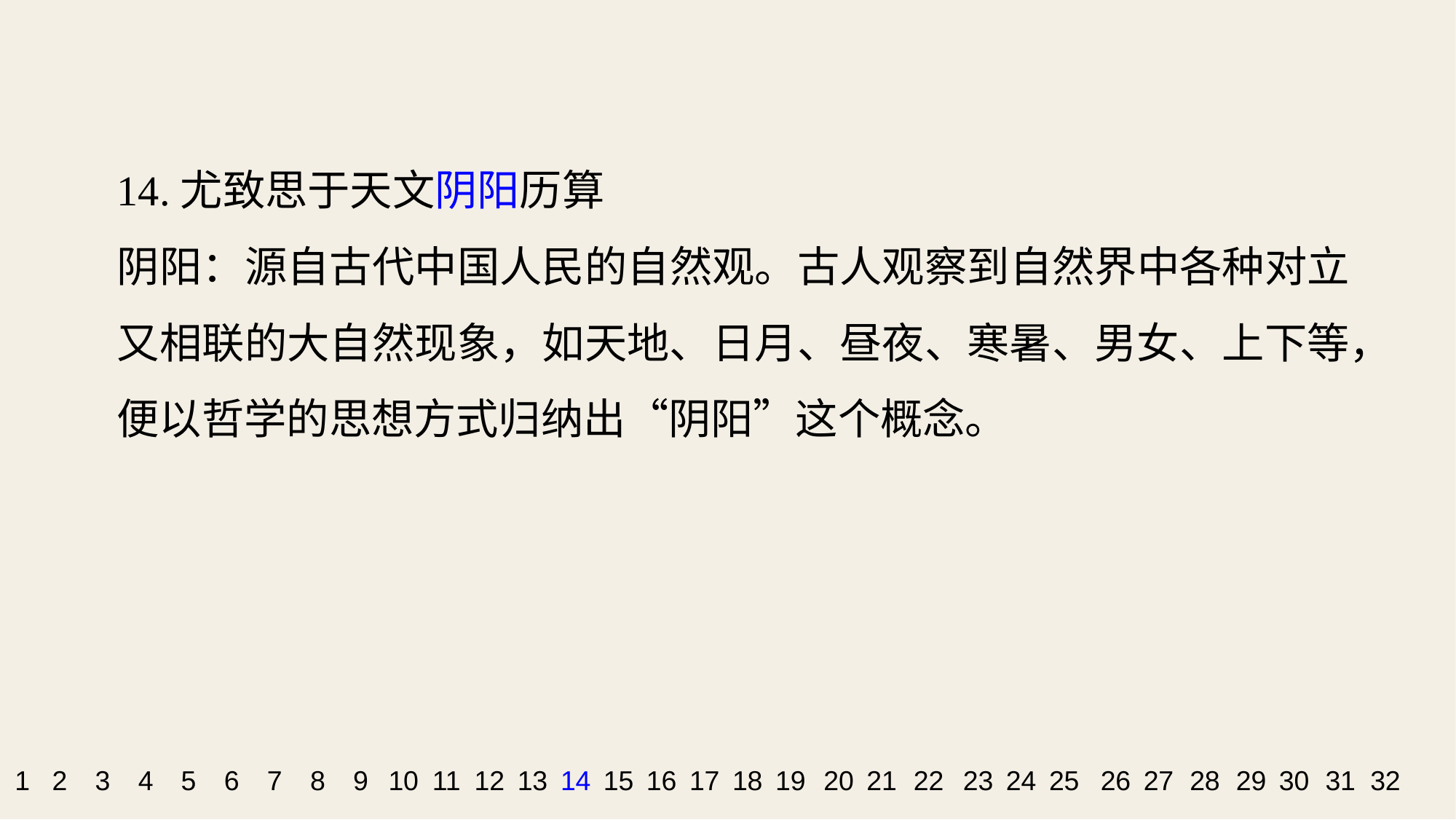

14.尤致思于天文阴阳历算
阴阳：源自古代中国人民的自然观。古人观察到自然界中各种对立又相联的大自然现象，如天地、日月、昼夜、寒暑、男女、上下等，便以哲学的思想方式归纳出“阴阳”这个概念。
1
2
3
4
5
6
7
8
9
10
11
12
13
14
15
16
17
18
19
20
21
22
23
24
25
26
27
28
29
30
31
32